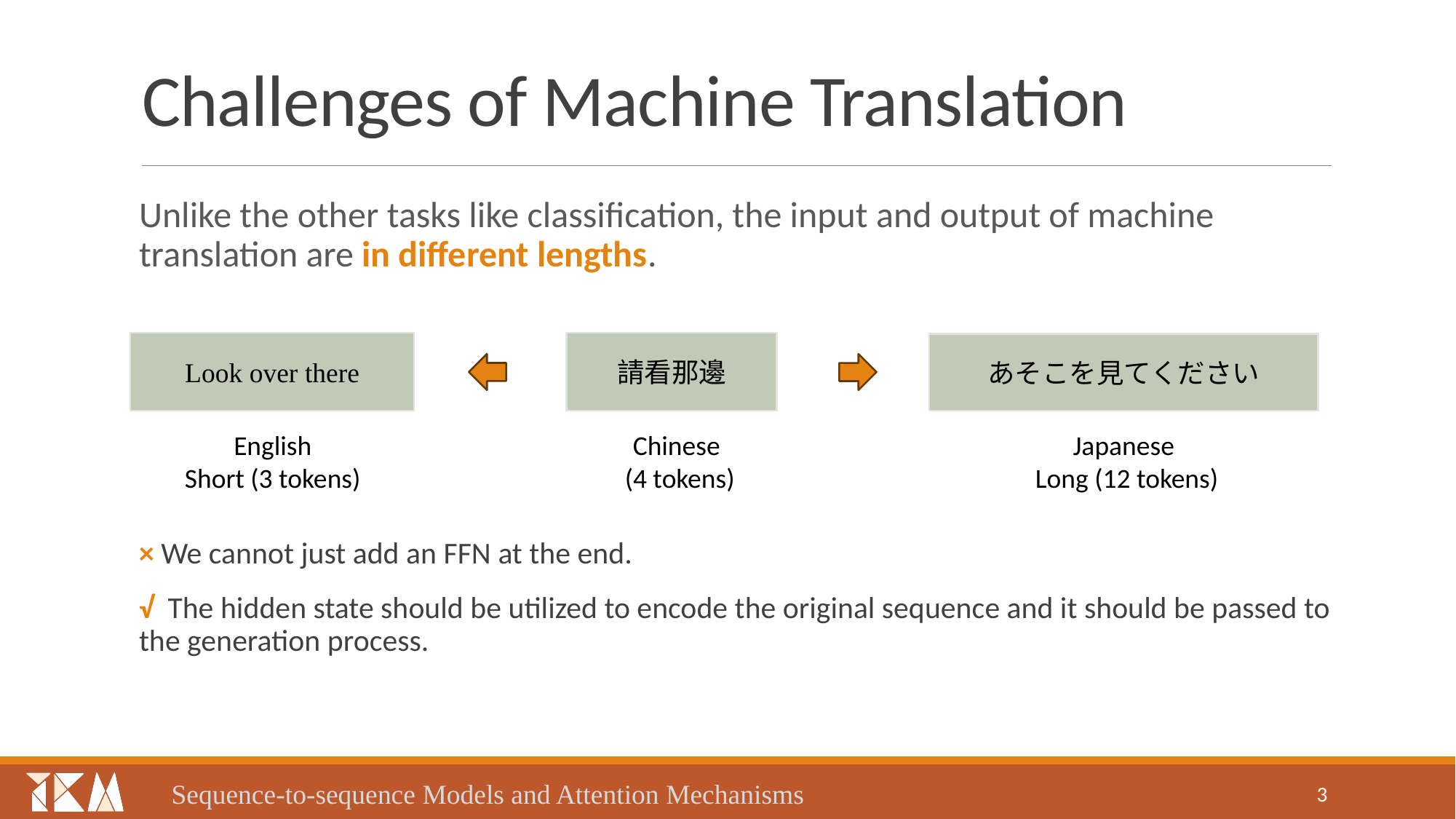

# Challenges of Machine Translation
Unlike the other tasks like classification, the input and output of machine translation are in different lengths.

× We cannot just add an FFN at the end.
√  The hidden state should be utilized to encode the original sequence and it should be passed to the generation process.
Look over there
請看那邊
あそこを見てください

Chinese
 (4 tokens)
English
Short (3 tokens)
Japanese
 Long (12 tokens)
Sequence-to-sequence Models and Attention Mechanisms
3